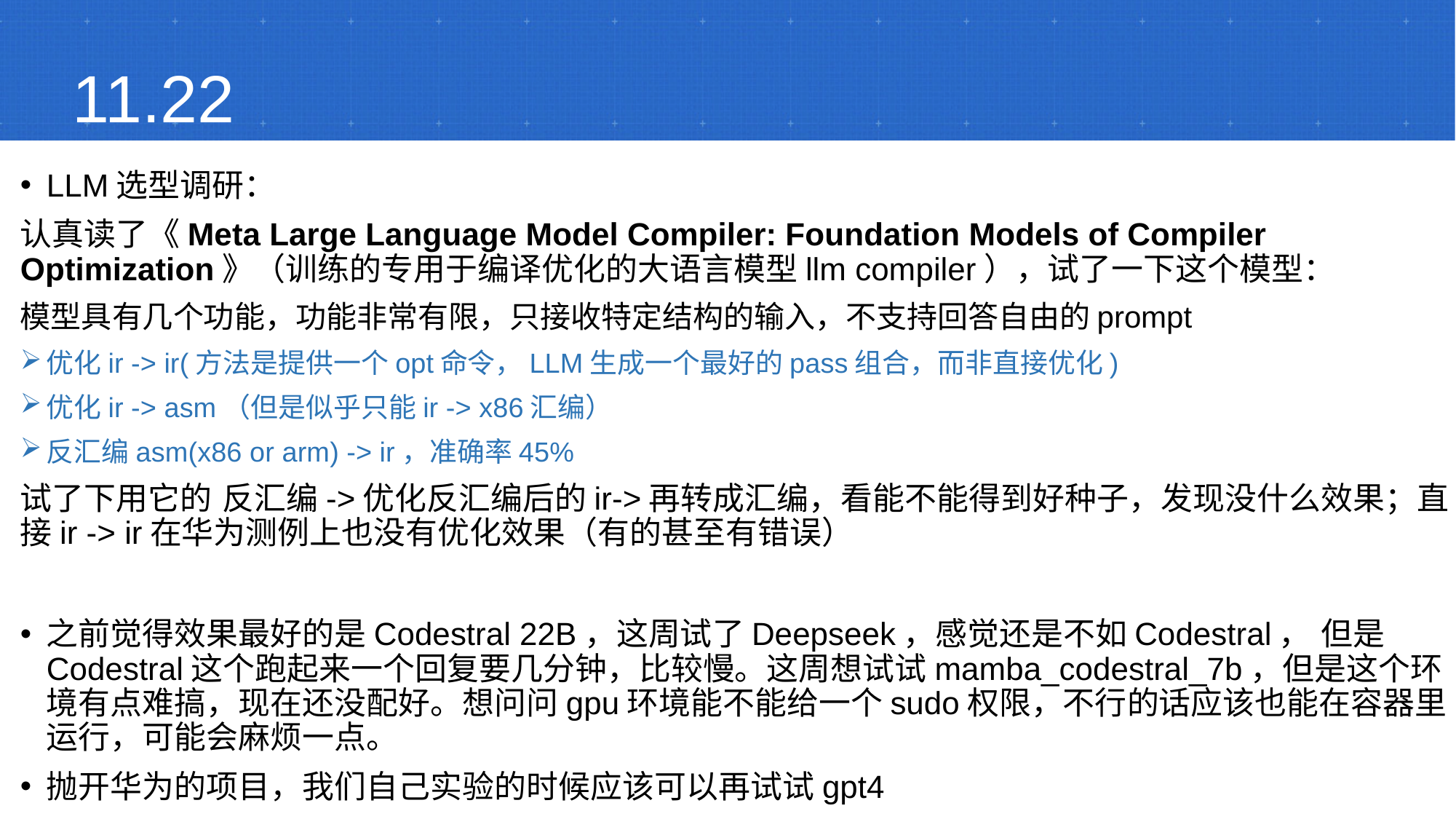

11.22
# LLM选型调研：
认真读了《Meta Large Language Model Compiler: Foundation Models of Compiler Optimization》（训练的专用于编译优化的大语言模型llm compiler），试了一下这个模型：
模型具有几个功能，功能非常有限，只接收特定结构的输入，不支持回答自由的prompt
优化ir -> ir(方法是提供一个opt命令，LLM生成一个最好的pass组合，而非直接优化)
优化ir -> asm（但是似乎只能ir -> x86汇编）
反汇编asm(x86 or arm) -> ir，准确率45%
试了下用它的 反汇编->优化反汇编后的ir->再转成汇编，看能不能得到好种子，发现没什么效果；直接ir -> ir在华为测例上也没有优化效果（有的甚至有错误）

之前觉得效果最好的是Codestral 22B，这周试了Deepseek，感觉还是不如Codestral， 但是Codestral这个跑起来一个回复要几分钟，比较慢。这周想试试mamba_codestral_7b，但是这个环境有点难搞，现在还没配好。想问问gpu环境能不能给一个sudo权限，不行的话应该也能在容器里运行，可能会麻烦一点。
抛开华为的项目，我们自己实验的时候应该可以再试试gpt4